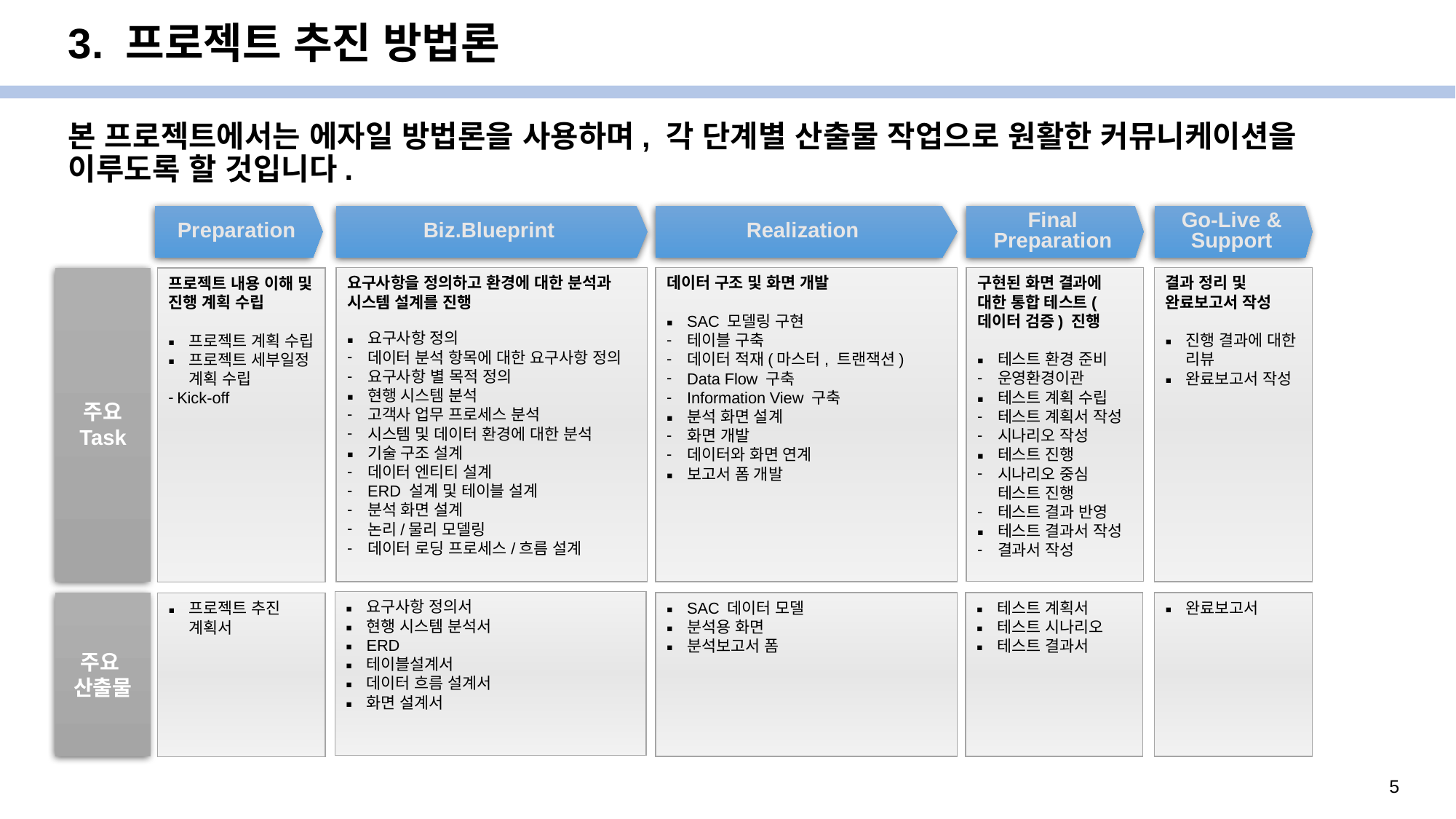

# 3. 프로젝트 추진 방법론
본 프로젝트에서는 에자일 방법론을 사용하며, 각 단계별 산출물 작업으로 원활한 커뮤니케이션을 이루도록 할 것입니다.
Preparation
Biz.Blueprint
Realization
Final Preparation
Go-Live & Support
요구사항을 정의하고 환경에 대한 분석과 시스템 설계를 진행

요구사항 정의
데이터 분석 항목에 대한 요구사항 정의
요구사항 별 목적 정의
현행 시스템 분석
고객사 업무 프로세스 분석
시스템 및 데이터 환경에 대한 분석
기술 구조 설계
데이터 엔티티 설계
ERD 설계 및 테이블 설계
분석 화면 설계
논리/물리 모델링
데이터 로딩 프로세스/흐름 설계
데이터 구조 및 화면 개발

SAC 모델링 구현
테이블 구축
데이터 적재(마스터, 트랜잭션)
Data Flow 구축
Information View 구축
분석 화면 설계
화면 개발
데이터와 화면 연계
보고서 폼 개발
결과 정리 및 완료보고서 작성

진행 결과에 대한 리뷰
완료보고서 작성
구현된 화면 결과에 대한 통합 테스트(데이터 검증) 진행

테스트 환경 준비
운영환경이관
테스트 계획 수립
테스트 계획서 작성
시나리오 작성
테스트 진행
시나리오 중심 테스트 진행
테스트 결과 반영
테스트 결과서 작성
결과서 작성
주요 Task
프로젝트 내용 이해 및 진행 계획 수립

프로젝트 계획 수립
프로젝트 세부일정 계획 수립
Kick-off
요구사항 정의서
현행 시스템 분석서
ERD
테이블설계서
데이터 흐름 설계서
화면 설계서

SAC 데이터 모델
분석용 화면
분석보고서 폼
테스트 계획서
테스트 시나리오
테스트 결과서
완료보고서
주요
산출물
프로젝트 추진 계획서